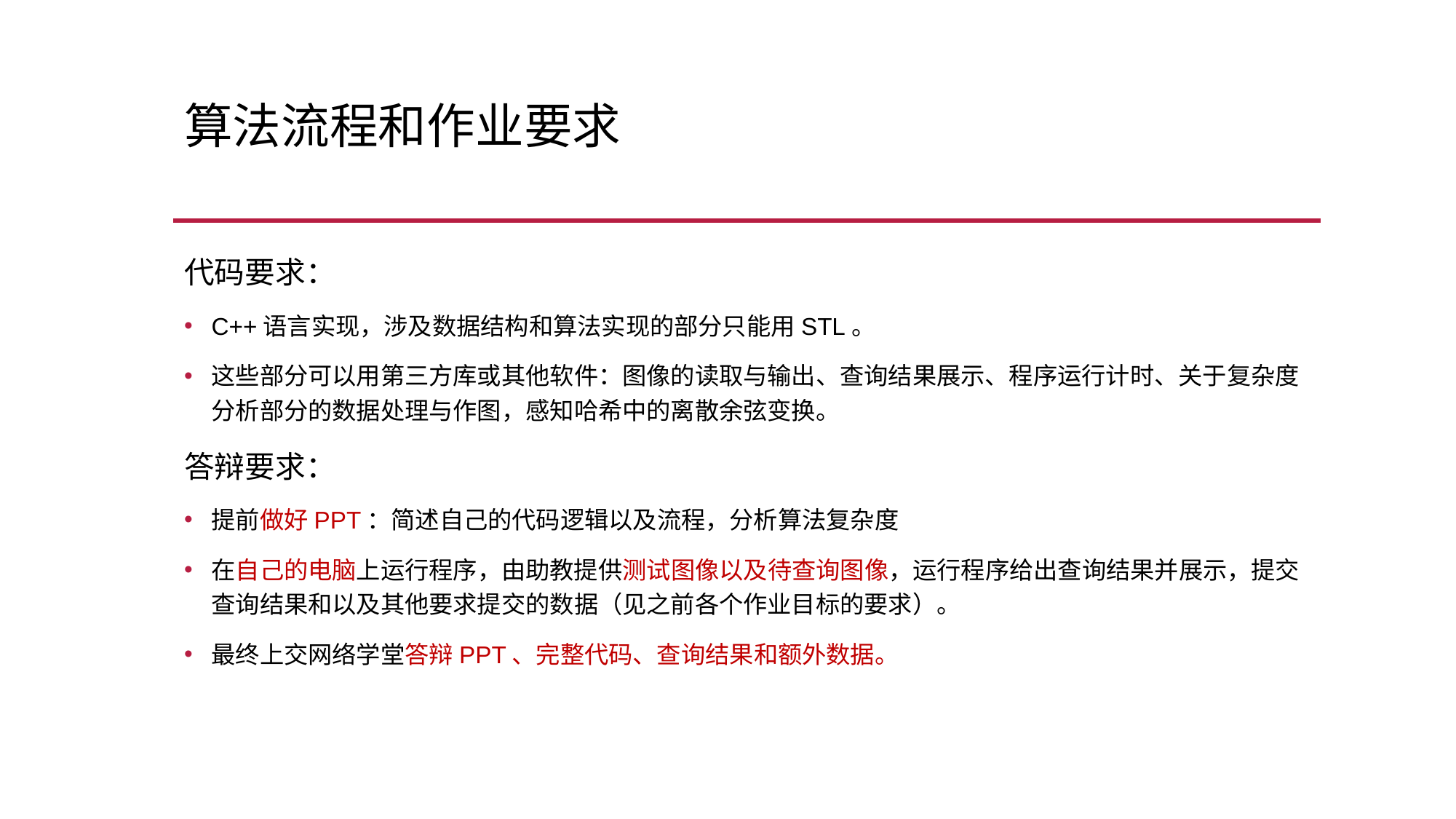

# 算法流程和作业要求
代码要求：
C++语言实现，涉及数据结构和算法实现的部分只能用STL。
这些部分可以用第三方库或其他软件：图像的读取与输出、查询结果展示、程序运行计时、关于复杂度分析部分的数据处理与作图，感知哈希中的离散余弦变换。
答辩要求：
提前做好PPT：简述自己的代码逻辑以及流程，分析算法复杂度
在自己的电脑上运行程序，由助教提供测试图像以及待查询图像，运行程序给出查询结果并展示，提交查询结果和以及其他要求提交的数据（见之前各个作业目标的要求）。
最终上交网络学堂答辩PPT、完整代码、查询结果和额外数据。